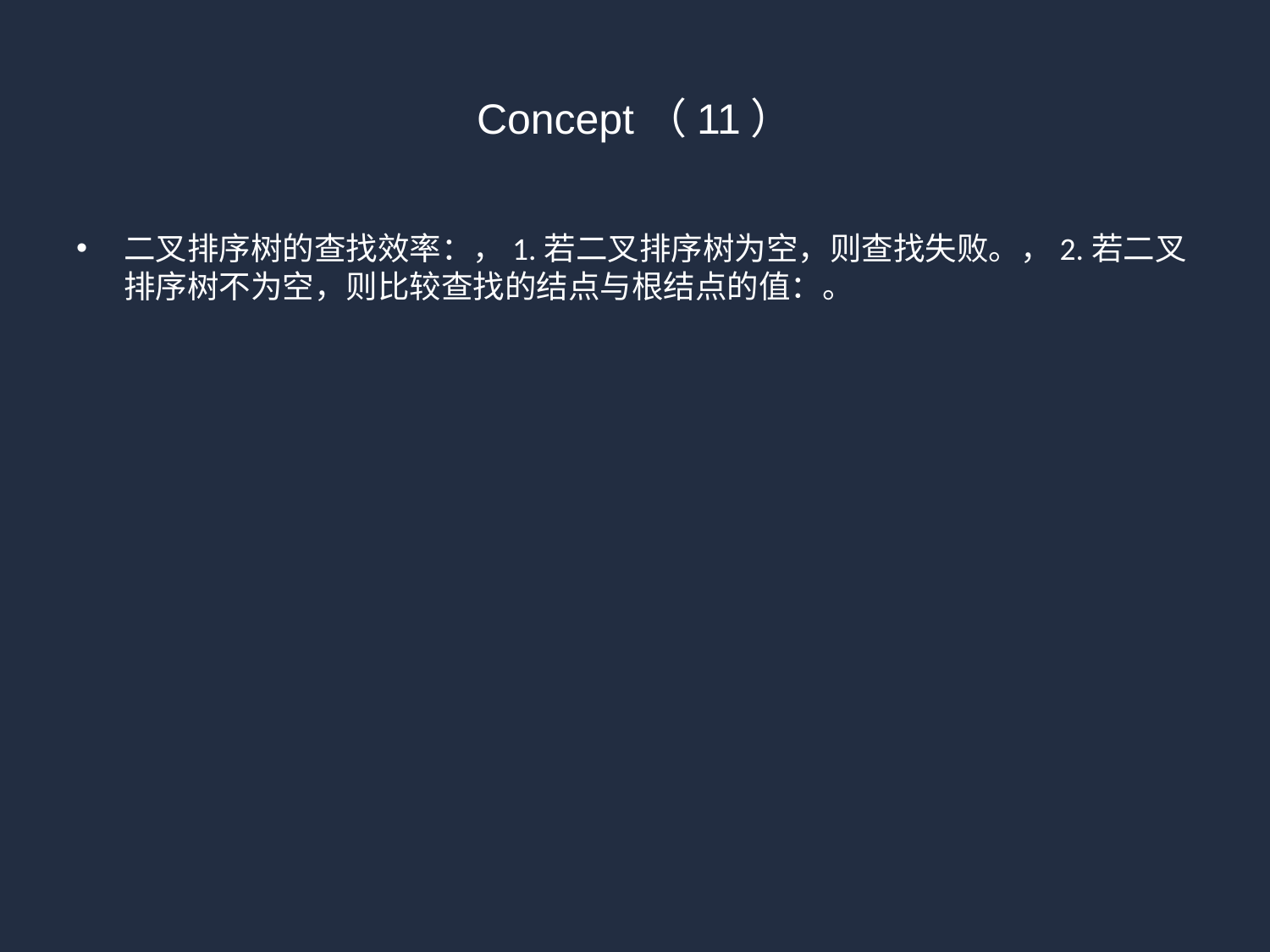

# Concept（11）
二叉排序树的查找效率：，1.若二叉排序树为空，则查找失败。，2.若二叉排序树不为空，则比较查找的结点与根结点的值：。